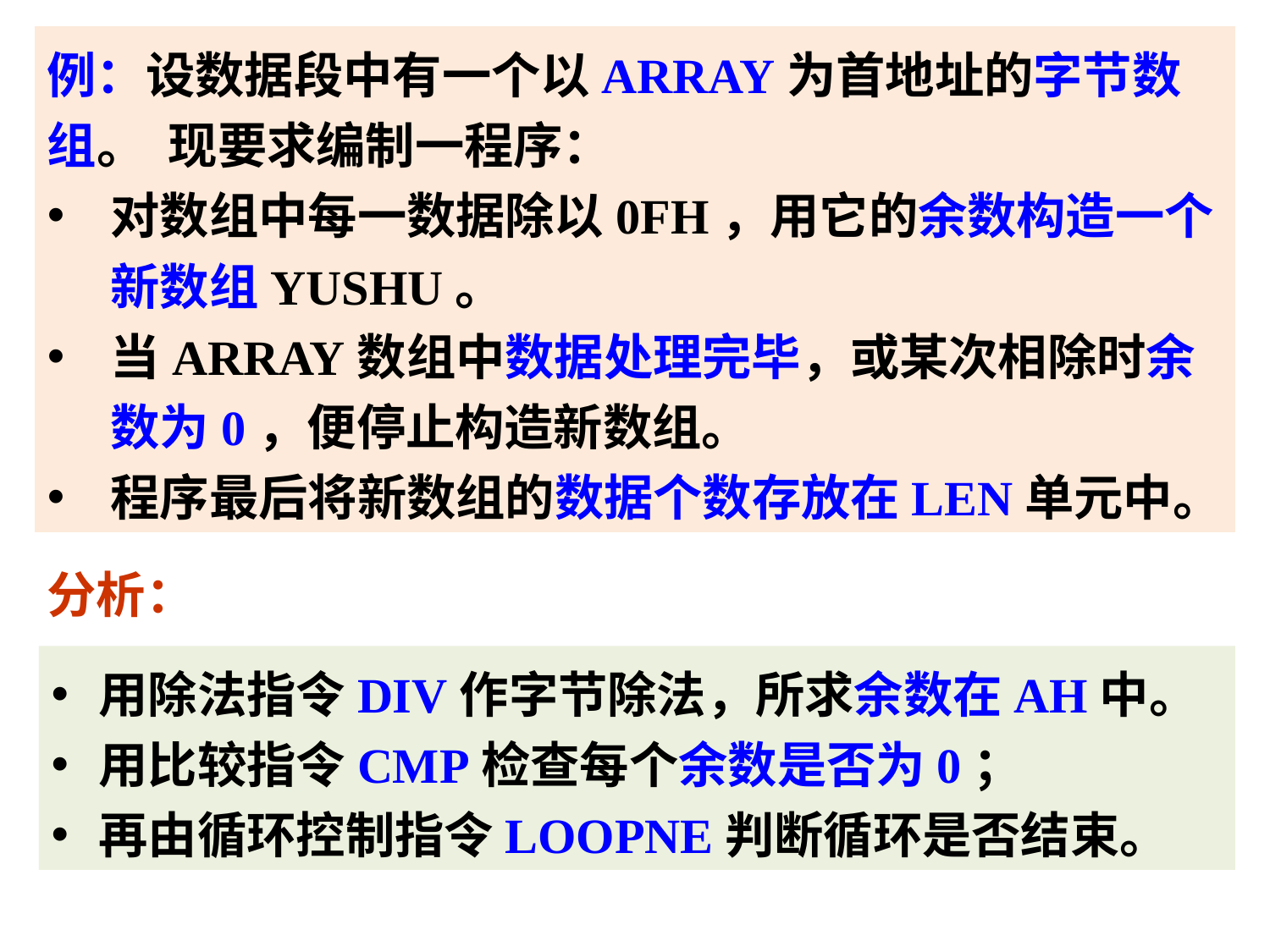

例：设数据段中有一个以ARRAY为首地址的字节数组。  现要求编制一程序：
对数组中每一数据除以0FH，用它的余数构造一个新数组YUSHU。
当ARRAY数组中数据处理完毕，或某次相除时余数为0，便停止构造新数组。
程序最后将新数组的数据个数存放在LEN单元中。
分析：
用除法指令DIV作字节除法，所求余数在AH中。
用比较指令CMP检查每个余数是否为0；
再由循环控制指令LOOPNE判断循环是否结束。
94